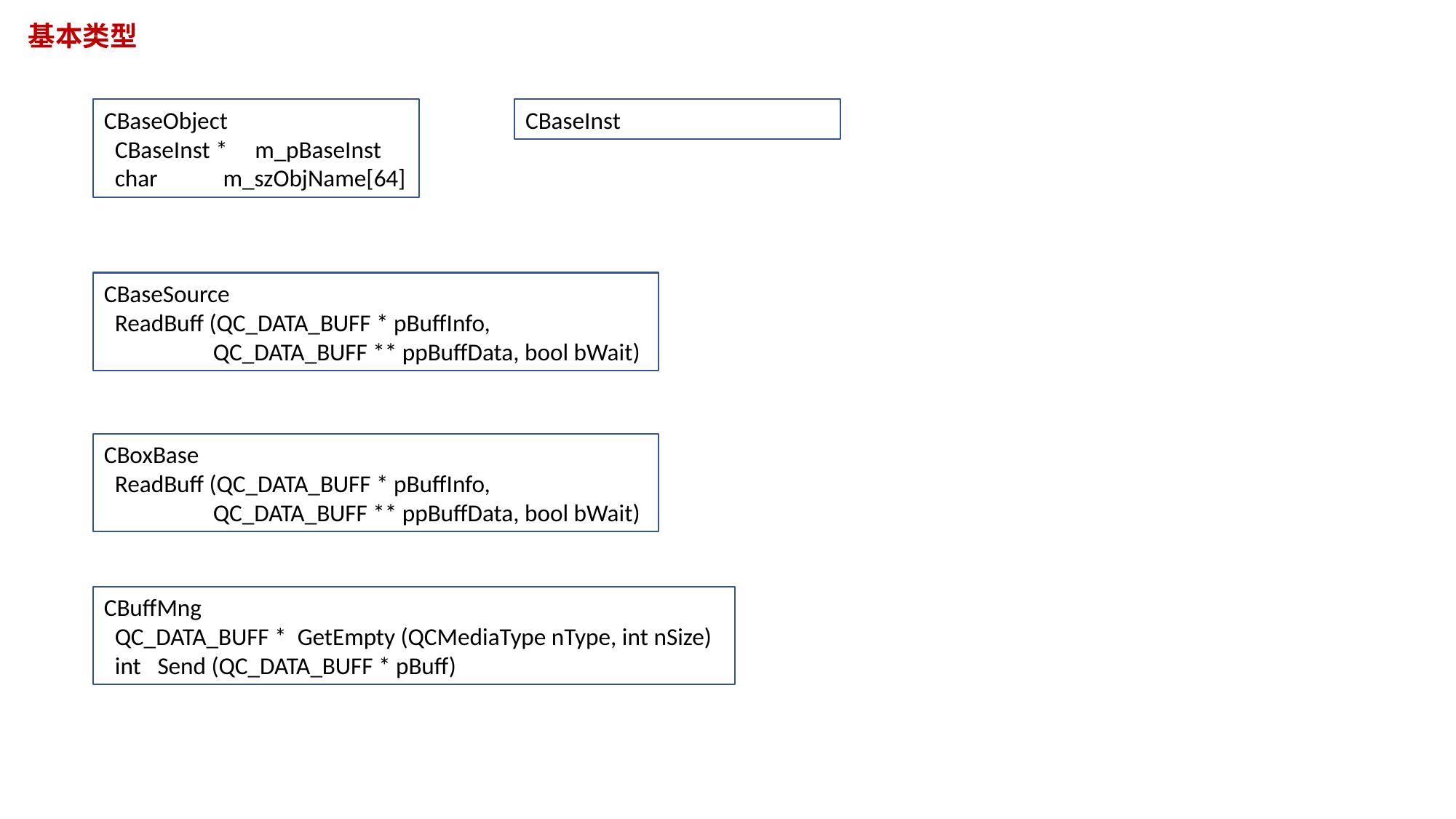

基本类型
CBaseObject
  CBaseInst *     m_pBaseInst
  char            m_szObjName[64]
CBaseInst
CBaseSource
  ReadBuff (QC_DATA_BUFF * pBuffInfo,
	QC_DATA_BUFF ** ppBuffData, bool bWait)
CBoxBase
  ReadBuff (QC_DATA_BUFF * pBuffInfo,
	QC_DATA_BUFF ** ppBuffData, bool bWait)
CBuffMng
  QC_DATA_BUFF *  GetEmpty (QCMediaType nType, int nSize)
  int   Send (QC_DATA_BUFF * pBuff)